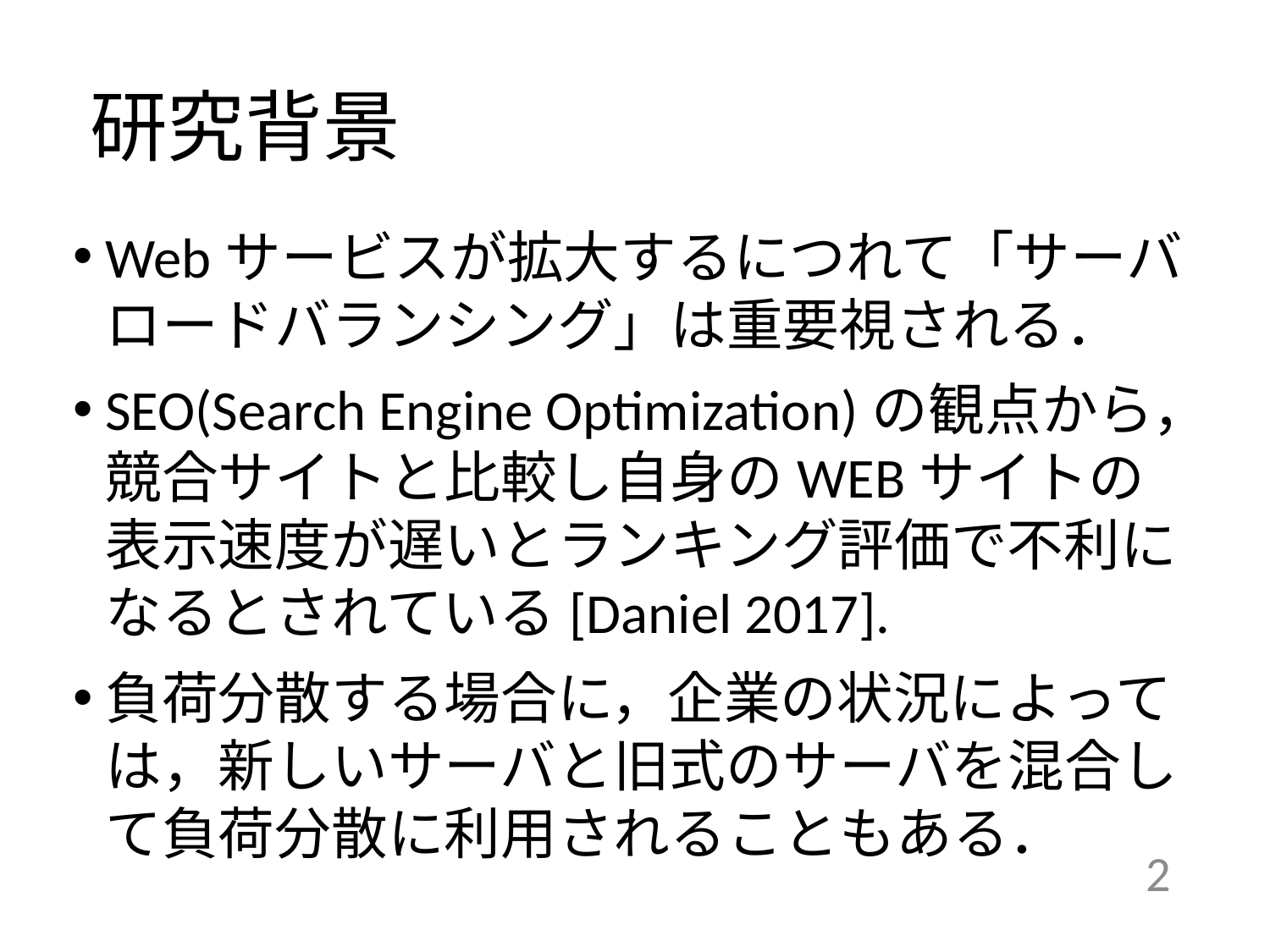

# 研究背景
Webサービスが拡大するにつれて「サーバロードバランシング」は重要視される．
SEO(Search Engine Optimization)の観点から，競合サイトと比較し自身のWEBサイトの表示速度が遅いとランキング評価で不利になるとされている[Daniel 2017].
負荷分散する場合に，企業の状況によっては，新しいサーバと旧式のサーバを混合して負荷分散に利用されることもある．
2